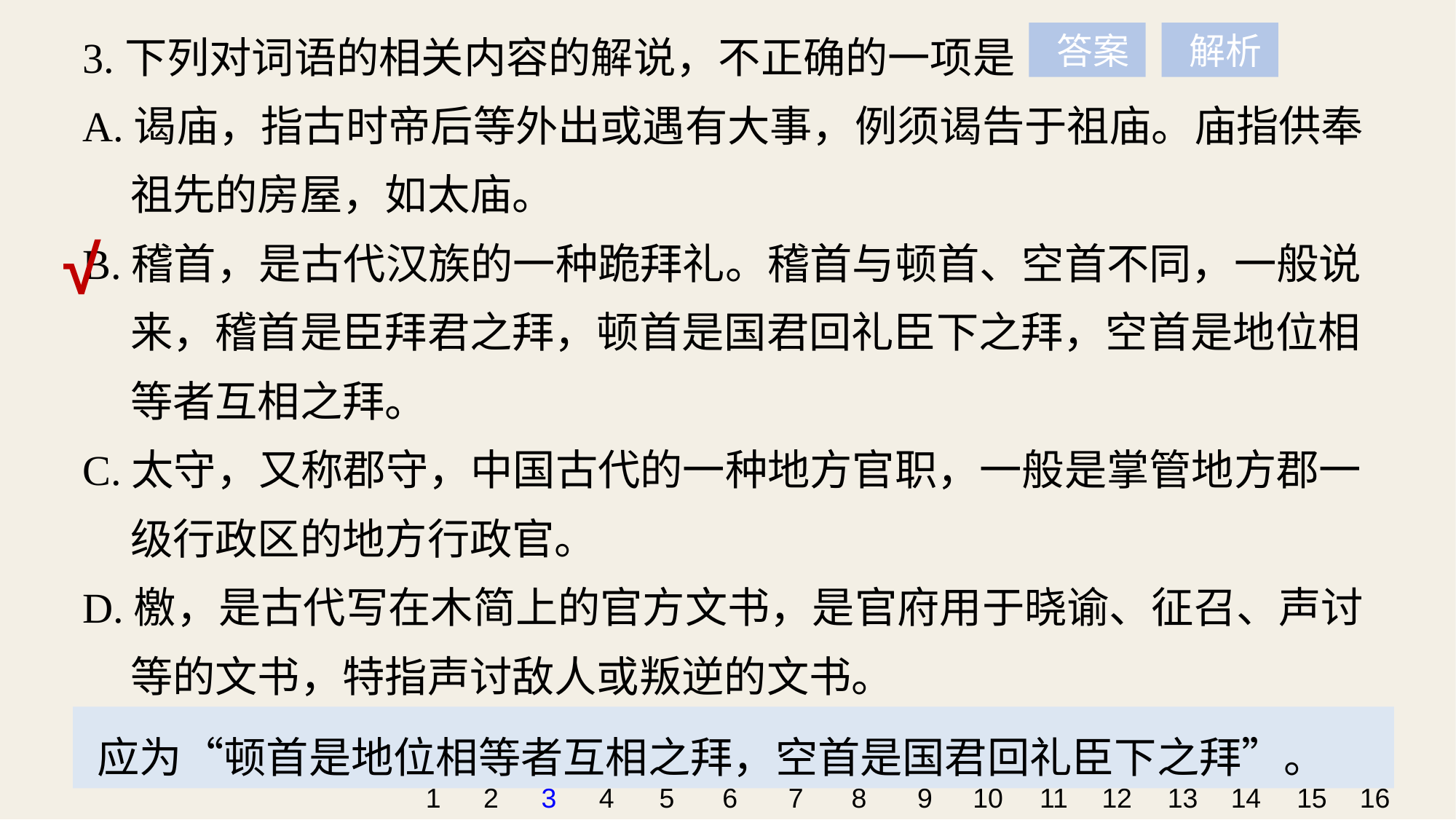

3.下列对词语的相关内容的解说，不正确的一项是
A.谒庙，指古时帝后等外出或遇有大事，例须谒告于祖庙。庙指供奉
    祖先的房屋，如太庙。
B.稽首，是古代汉族的一种跪拜礼。稽首与顿首、空首不同，一般说
    来，稽首是臣拜君之拜，顿首是国君回礼臣下之拜，空首是地位相
    等者互相之拜。
C.太守，又称郡守，中国古代的一种地方官职，一般是掌管地方郡一
    级行政区的地方行政官。
D.檄，是古代写在木简上的官方文书，是官府用于晓谕、征召、声讨
    等的文书，特指声讨敌人或叛逆的文书。
 答案
 解析
√
应为“顿首是地位相等者互相之拜，空首是国君回礼臣下之拜”。

1
2
3
4
5
6
7
8
9
10
11
12
13
14
15
16